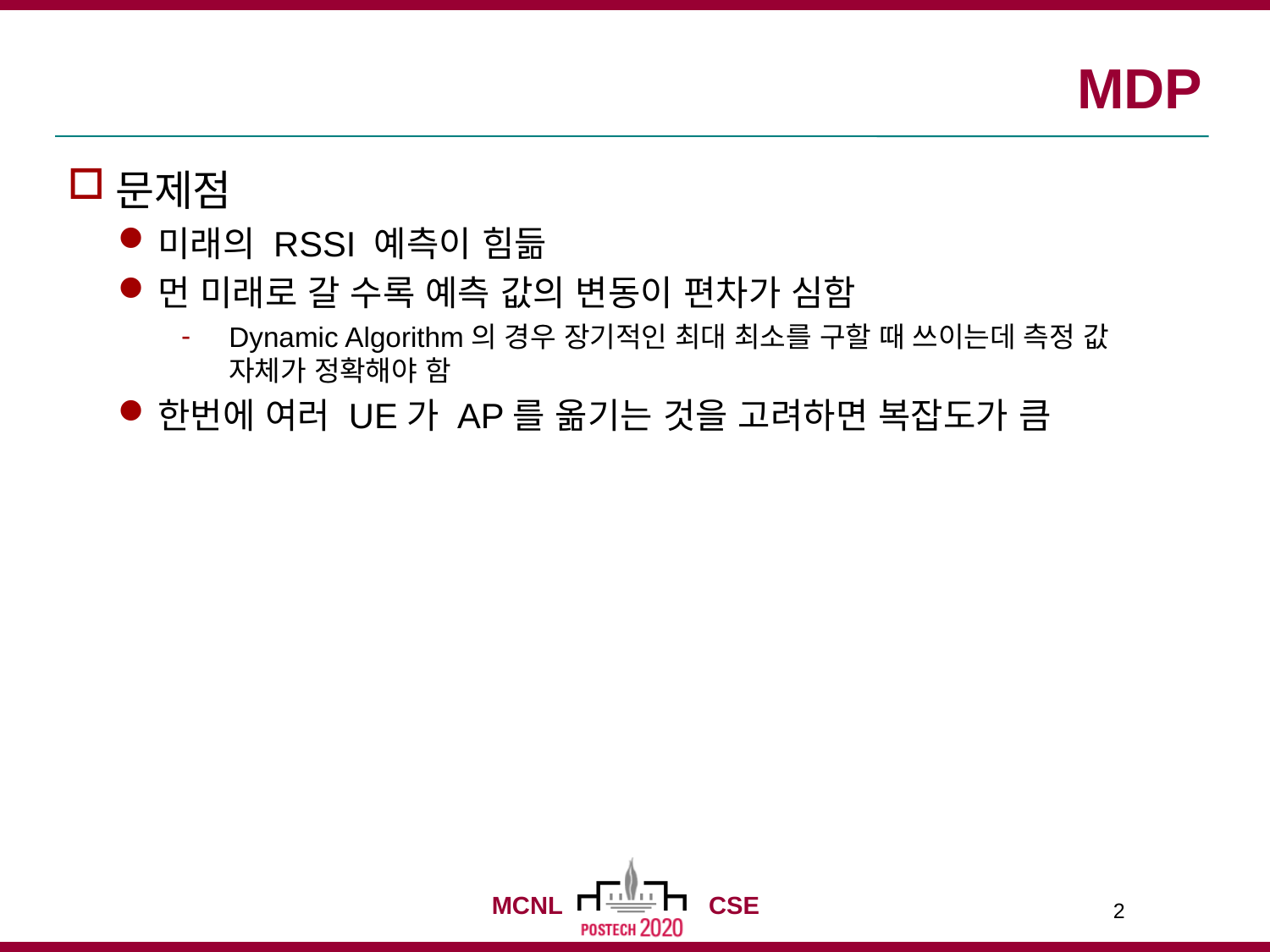

# MDP
문제점
미래의 RSSI 예측이 힘듦
먼 미래로 갈 수록 예측 값의 변동이 편차가 심함
Dynamic Algorithm의 경우 장기적인 최대 최소를 구할 때 쓰이는데 측정 값 자체가 정확해야 함
한번에 여러 UE가 AP를 옮기는 것을 고려하면 복잡도가 큼

2